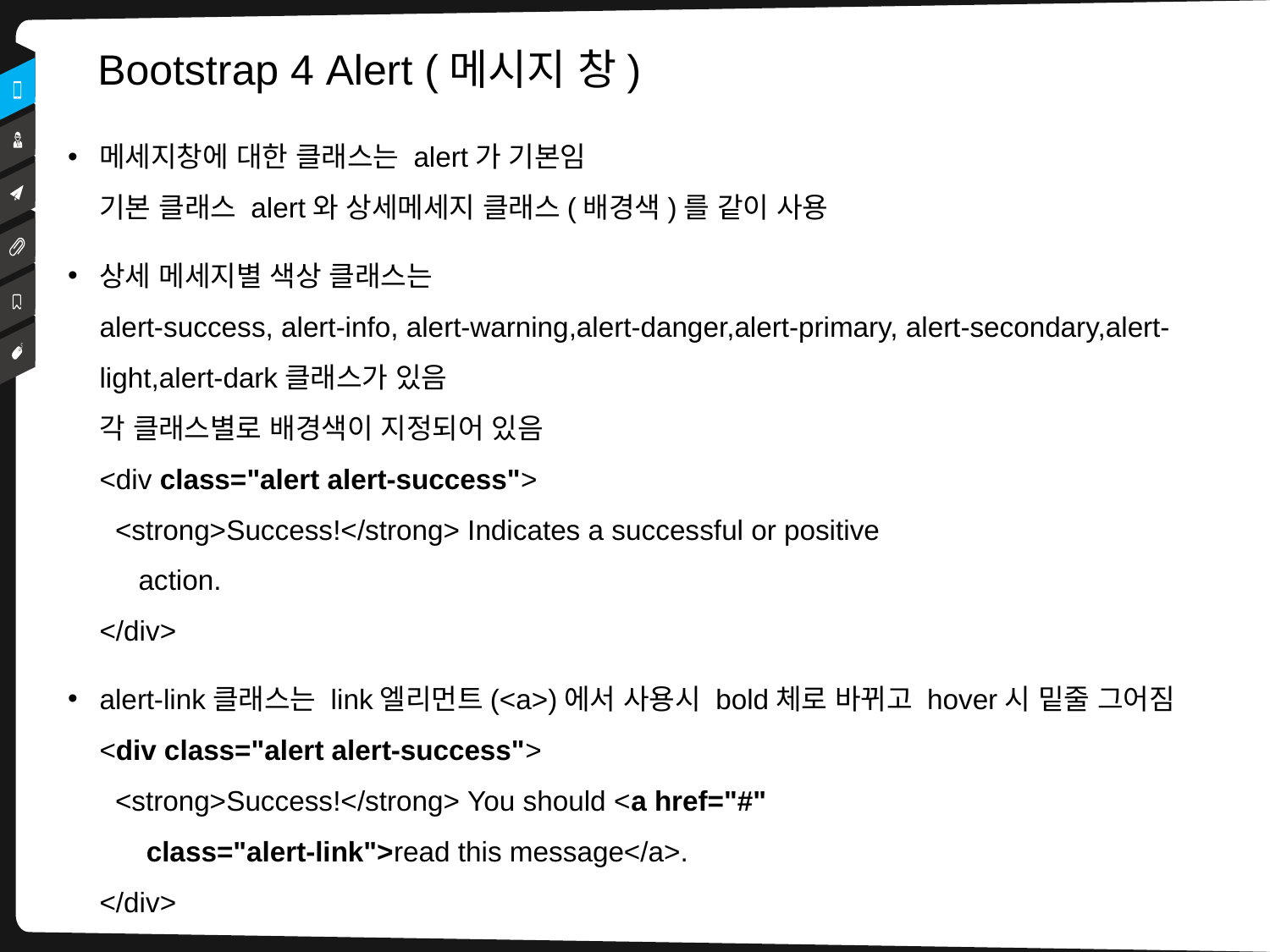

# Bootstrap 4 Alert (메시지 창)
메세지창에 대한 클래스는 alert가 기본임
기본 클래스 alert와 상세메세지 클래스(배경색)를 같이 사용
상세 메세지별 색상 클래스는
alert-success, alert-info, alert-warning,alert-danger,alert-primary, alert-secondary,alert-light,alert-dark클래스가 있음
각 클래스별로 배경색이 지정되어 있음
<div class="alert alert-success">
  <strong>Success!</strong> Indicates a successful or positive
     action.
</div>
alert-link클래스는 link엘리먼트(<a>)에서 사용시 bold체로 바뀌고 hover시 밑줄 그어짐
<div class="alert alert-success">
  <strong>Success!</strong> You should <a href="#" 
      class="alert-link">read this message</a>.
</div>